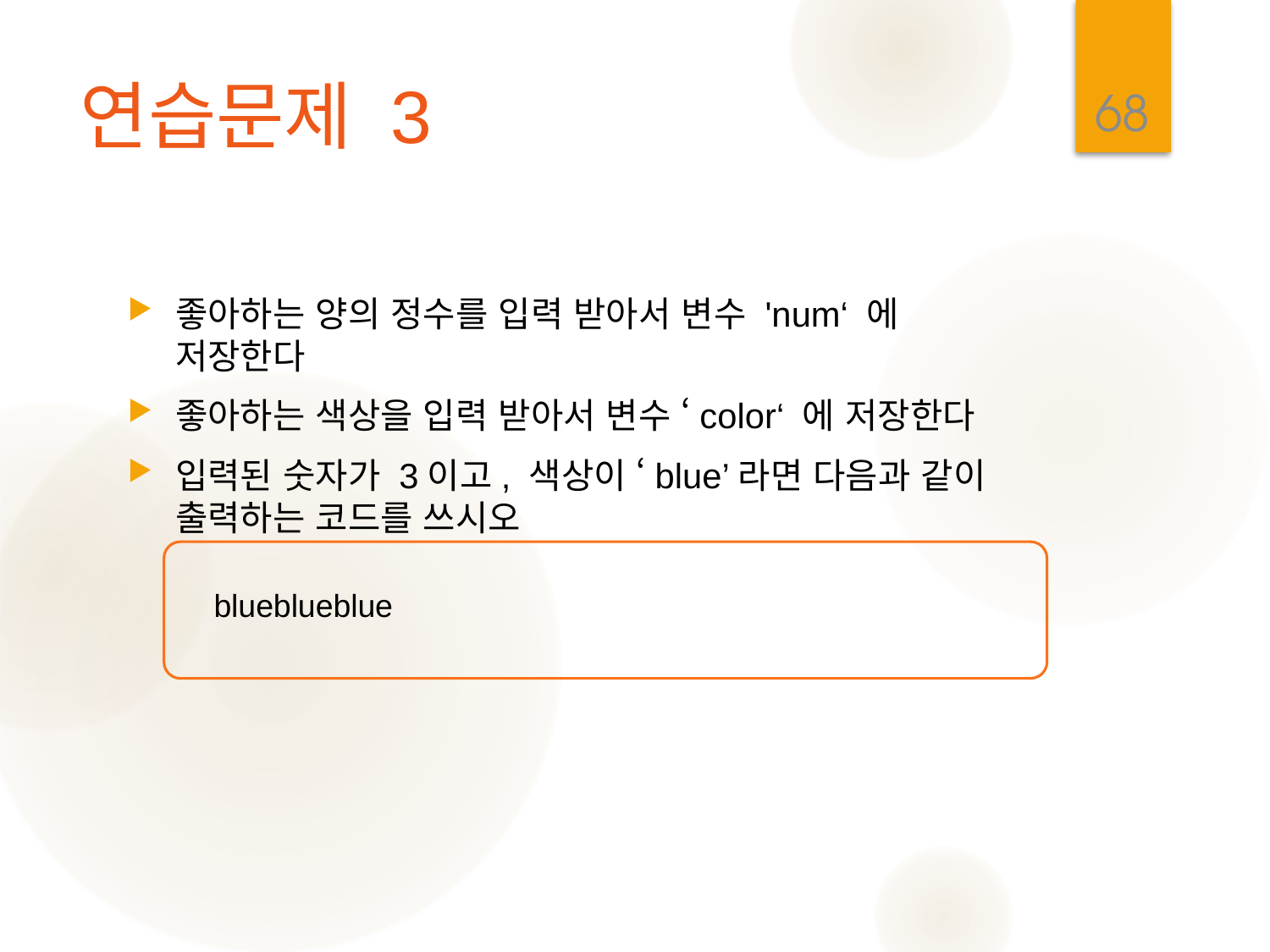

68
# 연습문제 3
좋아하는 양의 정수를 입력 받아서 변수 'num‘ 에 저장한다
좋아하는 색상을 입력 받아서 변수 ‘color‘ 에 저장한다
입력된 숫자가 3이고, 색상이 ‘blue’라면 다음과 같이 출력하는 코드를 쓰시오

blueblueblue